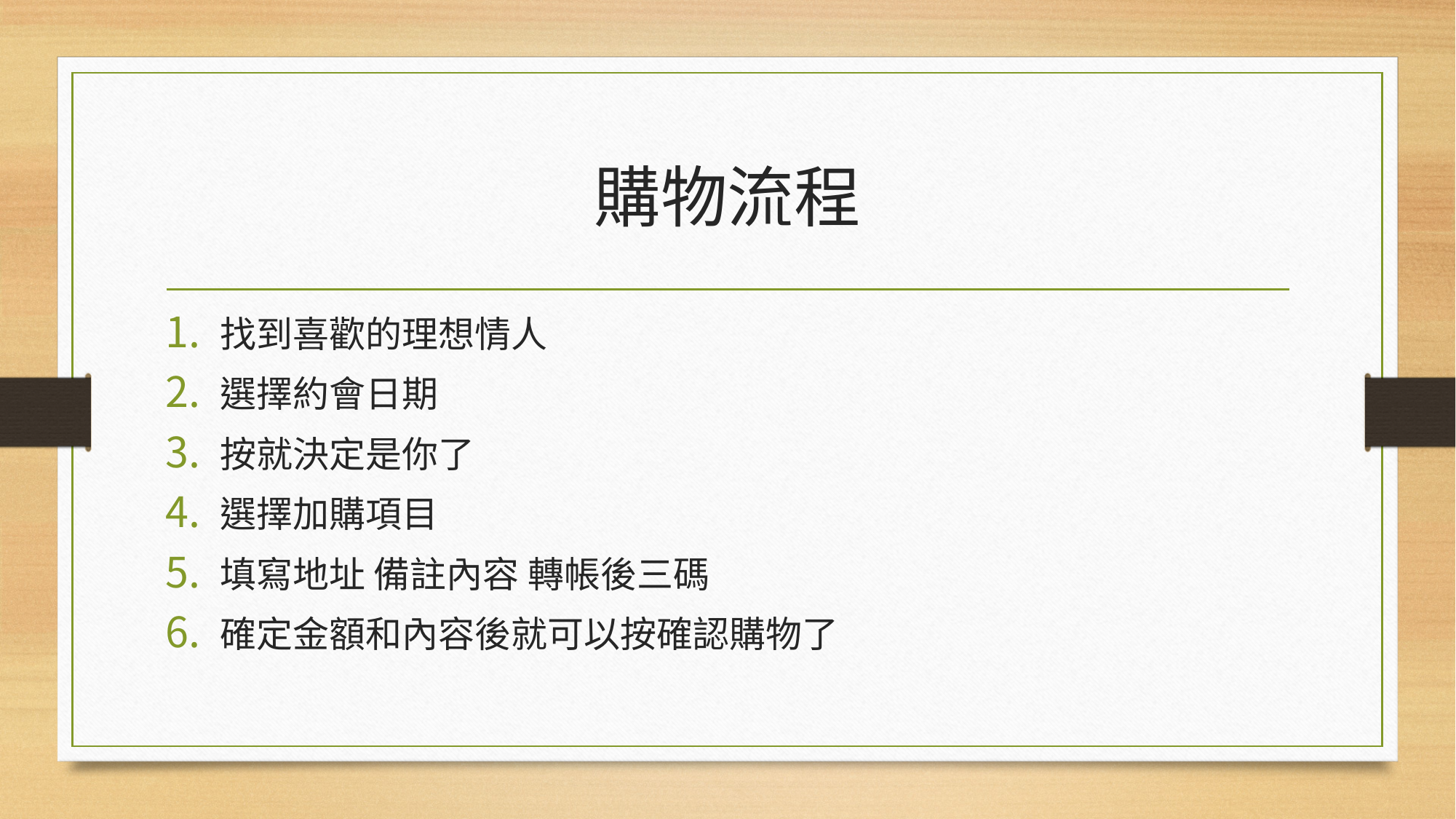

# 購物流程
找到喜歡的理想情人
選擇約會日期
按就決定是你了
選擇加購項目
填寫地址 備註內容 轉帳後三碼
確定金額和內容後就可以按確認購物了